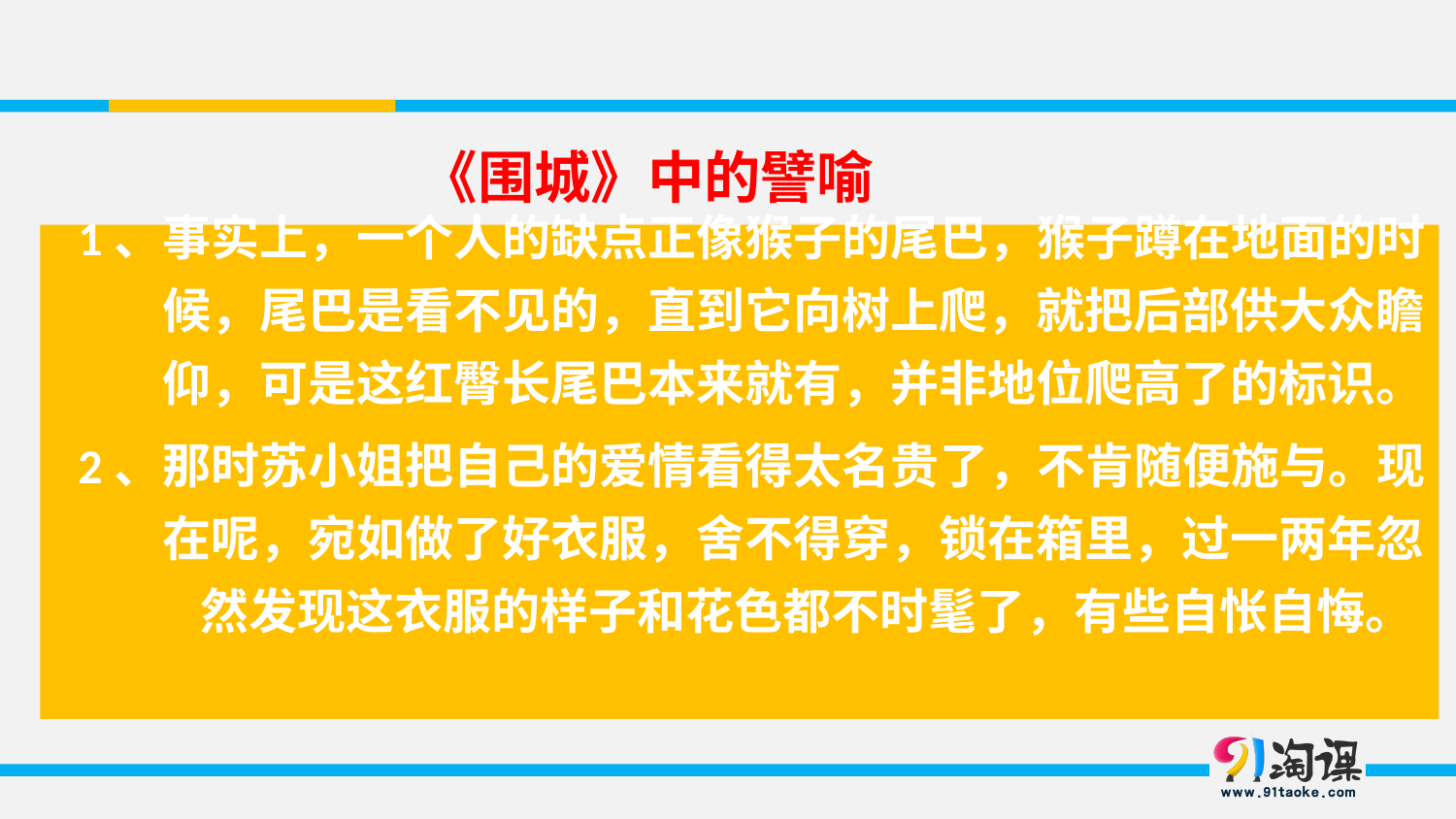

《围城》中的譬喻
1、事实上，一个人的缺点正像猴子的尾巴，猴子蹲在地面的时候，尾巴是看不见的，直到它向树上爬，就把后部供大众瞻仰，可是这红臀长尾巴本来就有，并非地位爬高了的标识。
2、那时苏小姐把自己的爱情看得太名贵了，不肯随便施与。现在呢，宛如做了好衣服，舍不得穿，锁在箱里，过一两年忽然发现这衣服的样子和花色都不时髦了，有些自怅自悔。